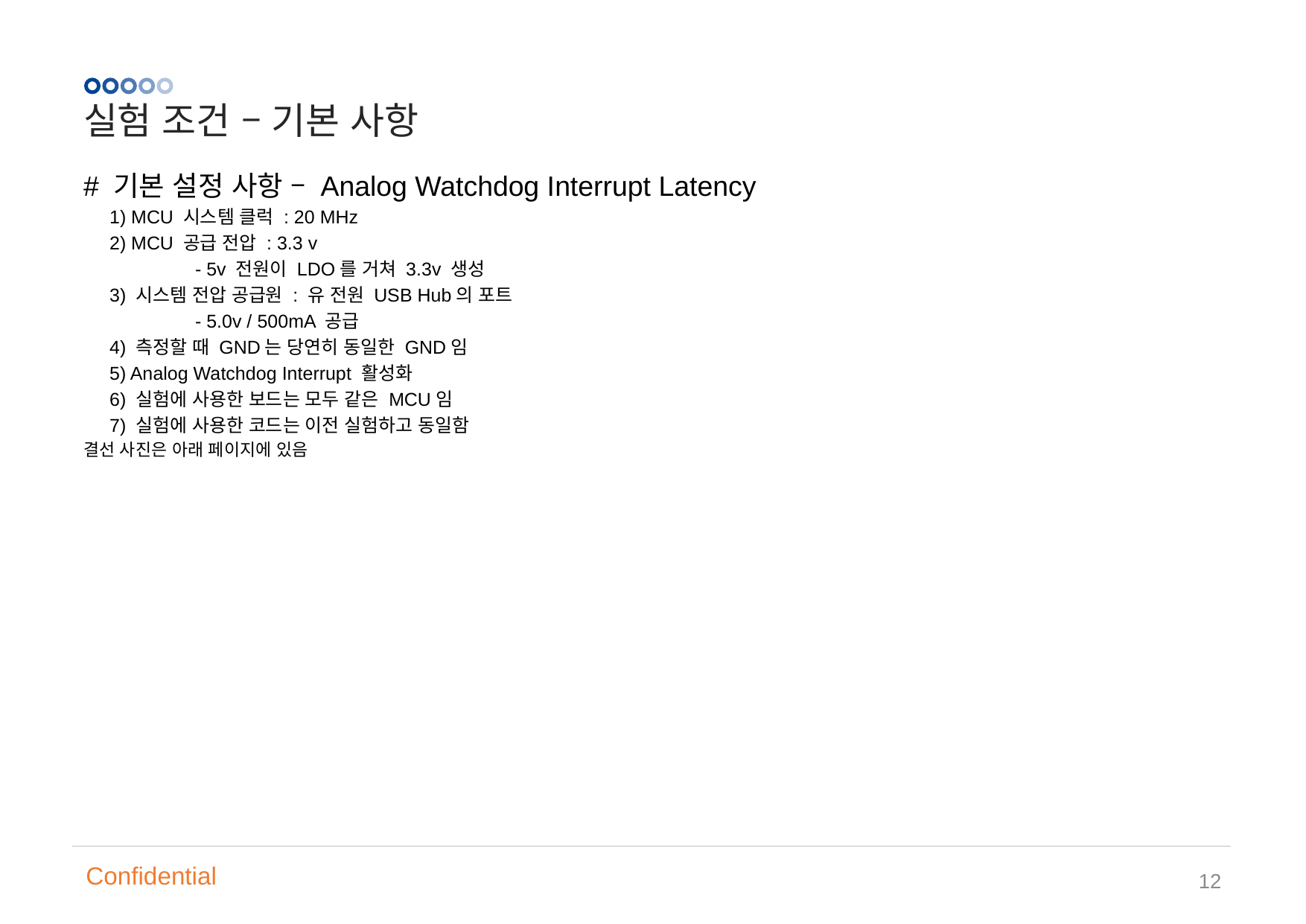

실험 조건 – 기본 사항
# 기본 설정 사항 – Analog Watchdog Interrupt Latency
     1) MCU 시스템 클럭 : 20 MHz
     2) MCU 공급 전압 : 3.3 v
	- 5v 전원이 LDO를 거쳐 3.3v 생성
     3) 시스템 전압 공급원 : 유 전원 USB Hub의 포트
	- 5.0v / 500mA 공급
     4) 측정할 때 GND는 당연히 동일한 GND임
     5) Analog Watchdog Interrupt 활성화
     6) 실험에 사용한 보드는 모두 같은 MCU임
     7) 실험에 사용한 코드는 이전 실험하고 동일함
결선 사진은 아래 페이지에 있음
12